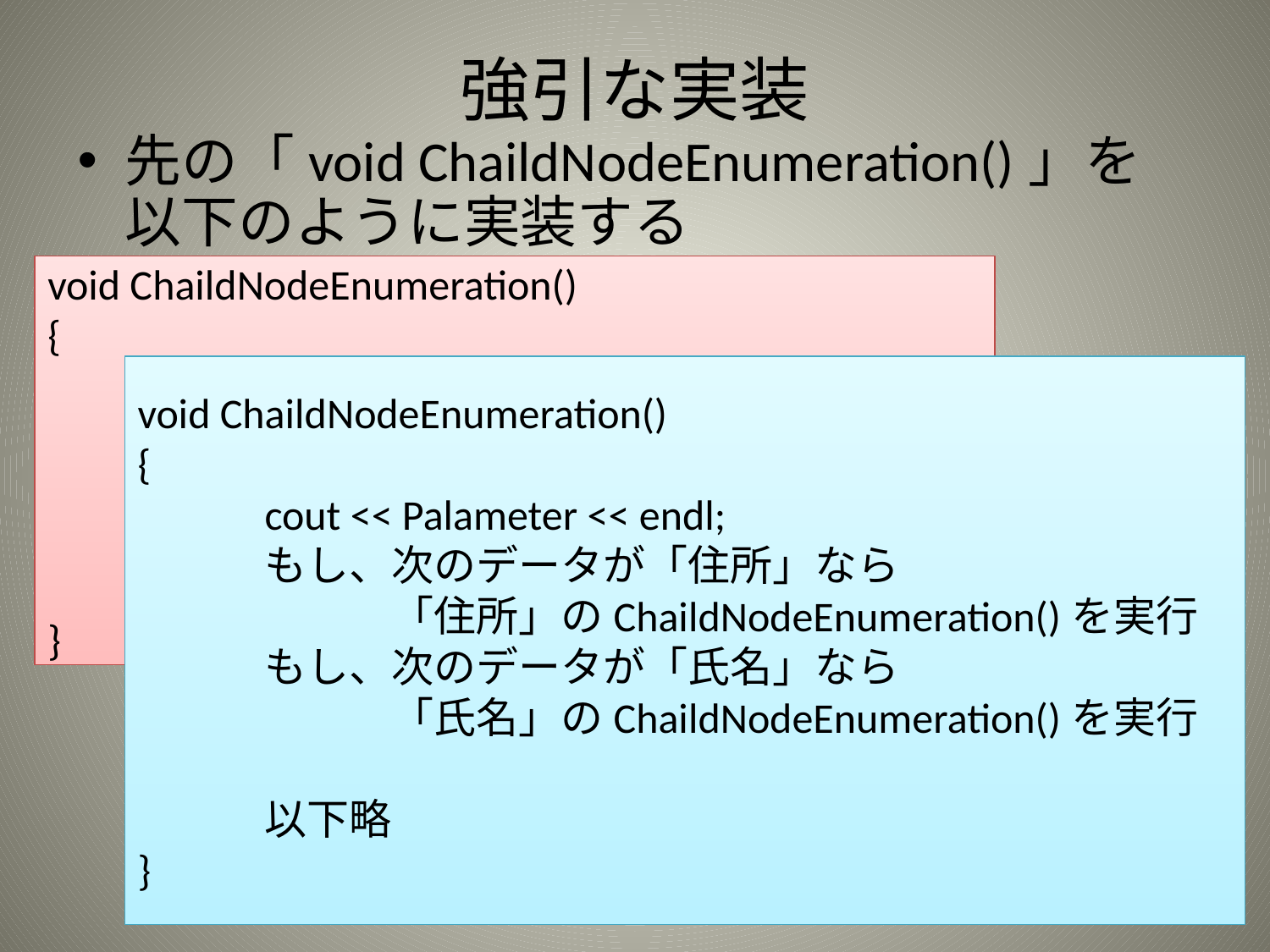

# 強引な実装
先の「void ChaildNodeEnumeration()」を以下のように実装する
void ChaildNodeEnumeration()
{
	cout << Palameter << endl;
	for(int i = 0; i < ItemList.size(); i++)
	{
		ItemList[i]->ChaildNodeEnumeration();
	}
}
void ChaildNodeEnumeration()
{
	cout << Palameter << endl;
	もし、次のデータが「住所」なら
		「住所」のChaildNodeEnumeration()を実行
	もし、次のデータが「氏名」なら
		「氏名」のChaildNodeEnumeration()を実行

	以下略
}